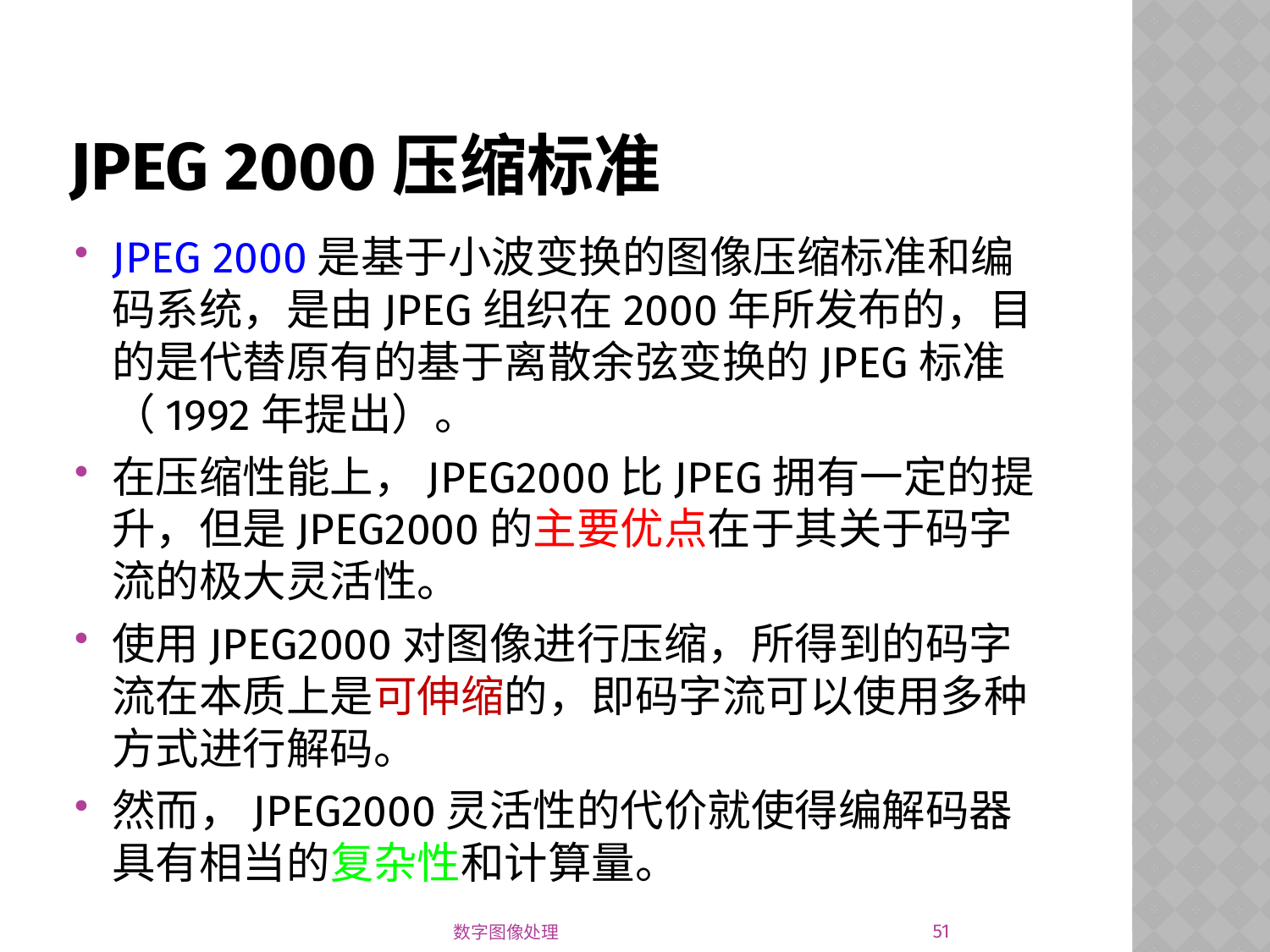

# JPEG 2000压缩标准
JPEG 2000是基于小波变换的图像压缩标准和编码系统，是由JPEG组织在2000年所发布的，目的是代替原有的基于离散余弦变换的JPEG标准（1992年提出）。
在压缩性能上，JPEG2000比JPEG拥有一定的提升，但是JPEG2000的主要优点在于其关于码字流的极大灵活性。
使用JPEG2000对图像进行压缩，所得到的码字流在本质上是可伸缩的，即码字流可以使用多种方式进行解码。
然而，JPEG2000灵活性的代价就使得编解码器具有相当的复杂性和计算量。
51
数字图像处理